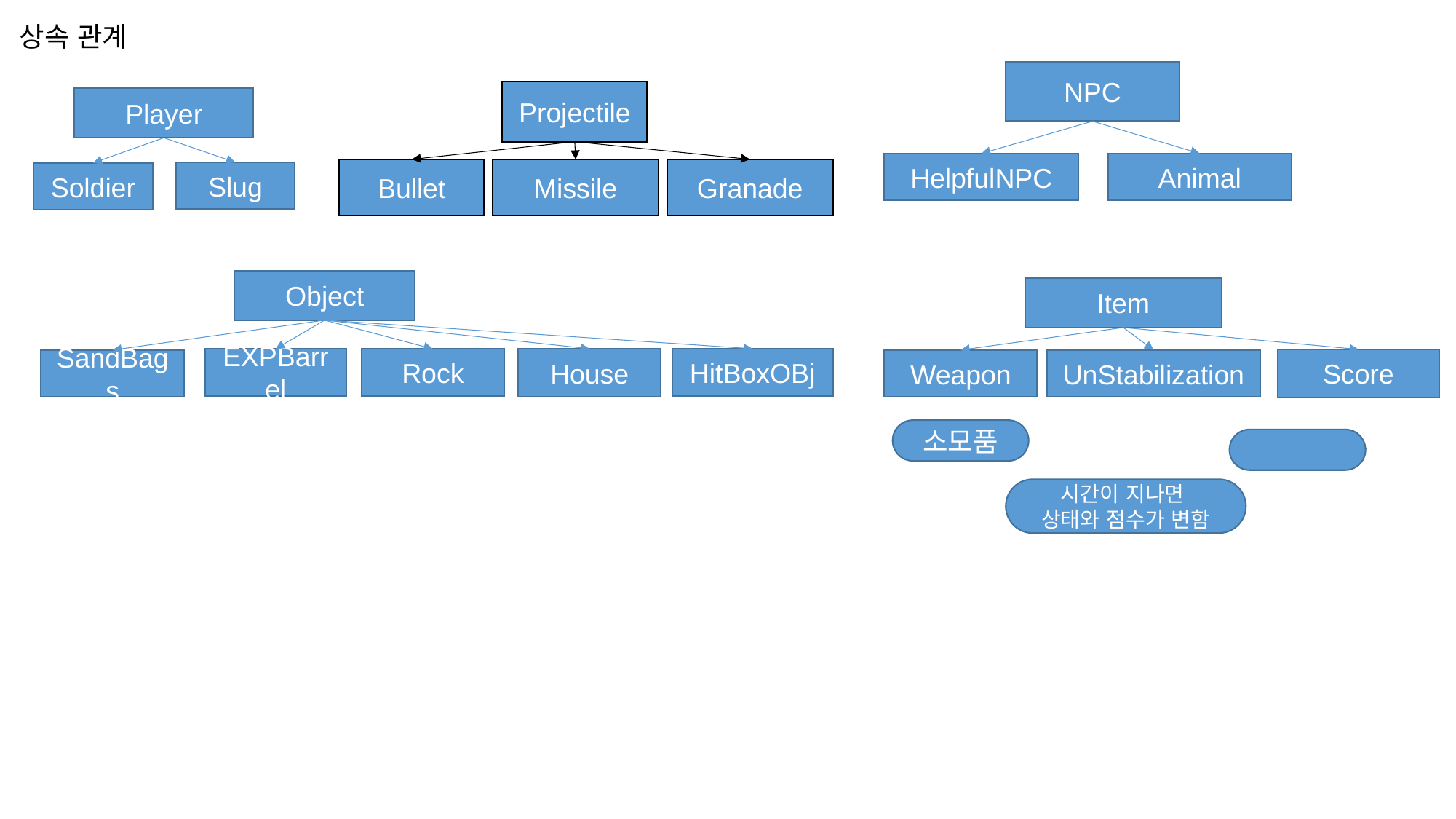

상속 관계
NPC
Projectile
Player
HelpfulNPC
Animal
Bullet
Missile
Granade
Slug
Soldier
Object
Item
HitBoxOBj
House
EXPBarrel
Rock
Score
SandBags
Weapon
UnStabilization
소모품

시간이 지나면
상태와 점수가 변함